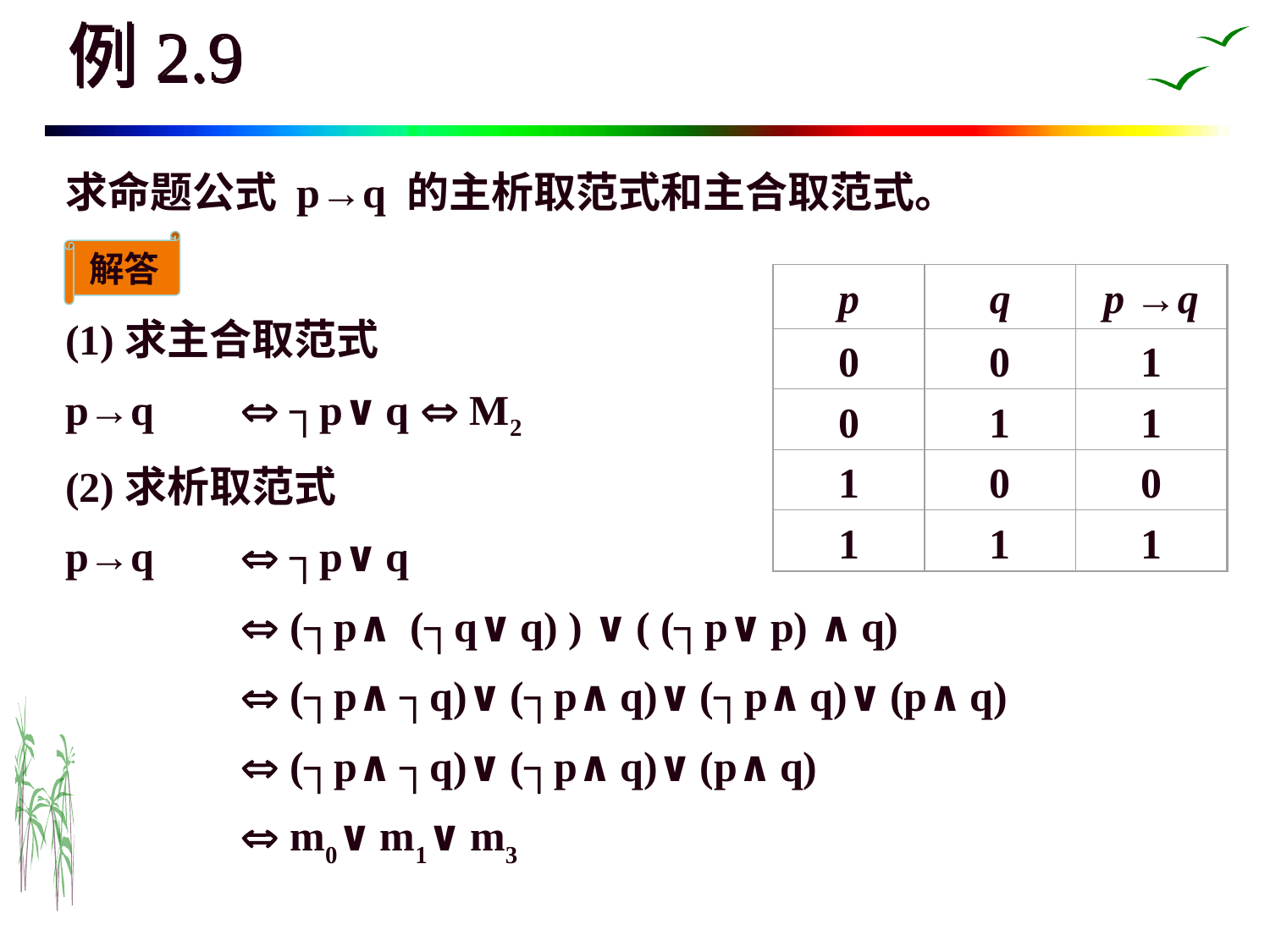

# 例2.9
求命题公式 p→q 的主析取范式和主合取范式。
解答

p

q

p →q

0

0

1

0

1

1

1

0

0

1

1

1

(1)求主合取范式
p→q 	⇔ ┐p∨q ⇔ M2
(2)求析取范式
p→q 	⇔ ┐p∨q
		⇔ (┐p∧ (┐q∨q) ) ∨( (┐p∨p) ∧q)
		⇔ (┐p∧┐q)∨(┐p∧q)∨(┐p∧q)∨(p∧q)
		⇔ (┐p∧┐q)∨(┐p∧q)∨(p∧q)
		⇔ m0∨m1∨m3